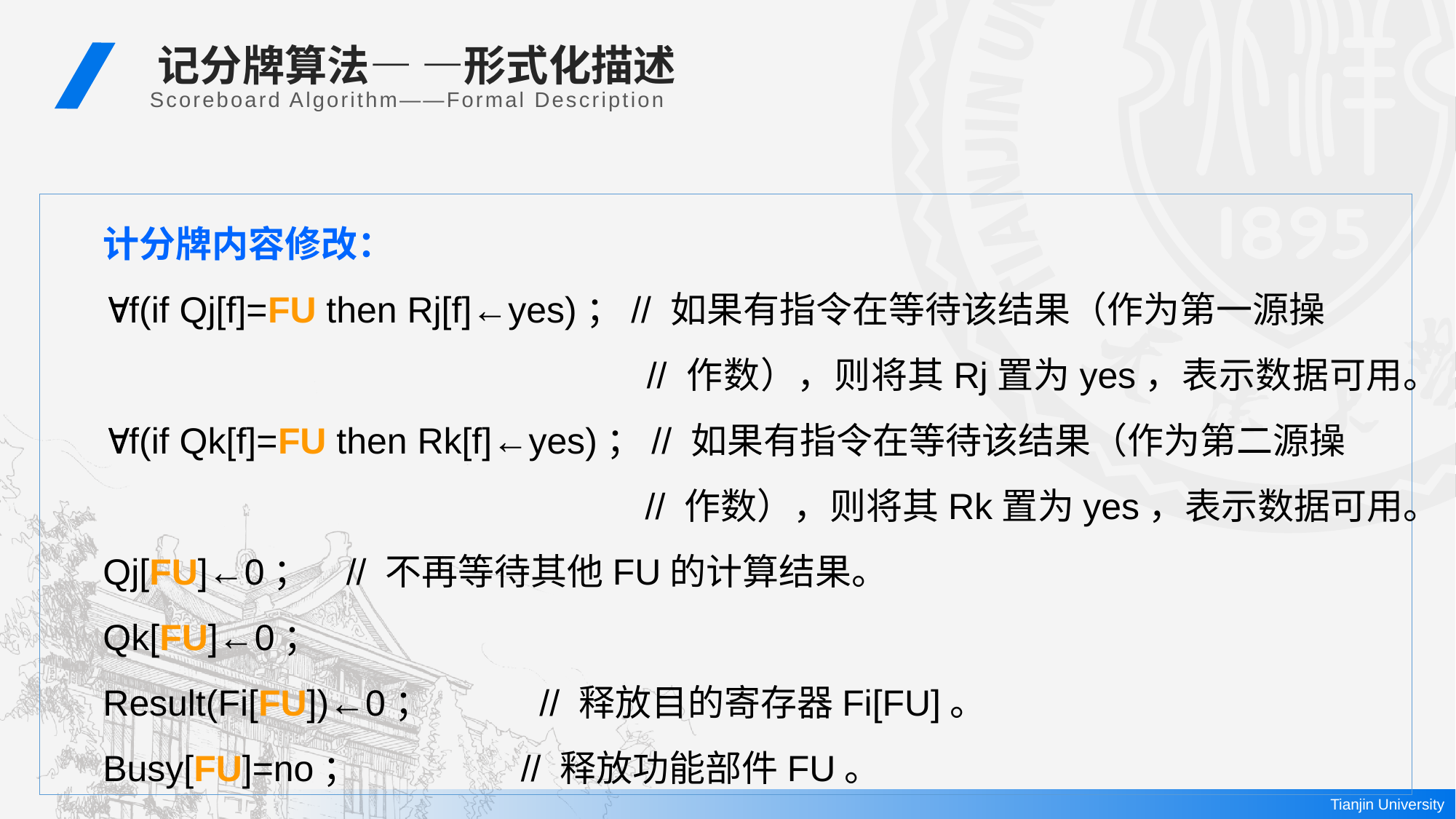

记分牌算法— —形式化描述
Scoreboard Algorithm——Formal Description
计分牌内容修改：
∀f(if Qj[f]=FU then Rj[f]←yes)；// 如果有指令在等待该结果（作为第一源操
                                                   // 作数），则将其Rj置为yes，表示数据可用。
∀f(if Qk[f]=FU then Rk[f]←yes)；// 如果有指令在等待该结果（作为第二源操
                                                     // 作数），则将其Rk置为yes，表示数据可用。
Qj[FU]←0；	  // 不再等待其他FU的计算结果。
Qk[FU]←0；
Result(Fi[FU])←0；	// 释放目的寄存器Fi[FU]。
Busy[FU]=no；	          // 释放功能部件FU。